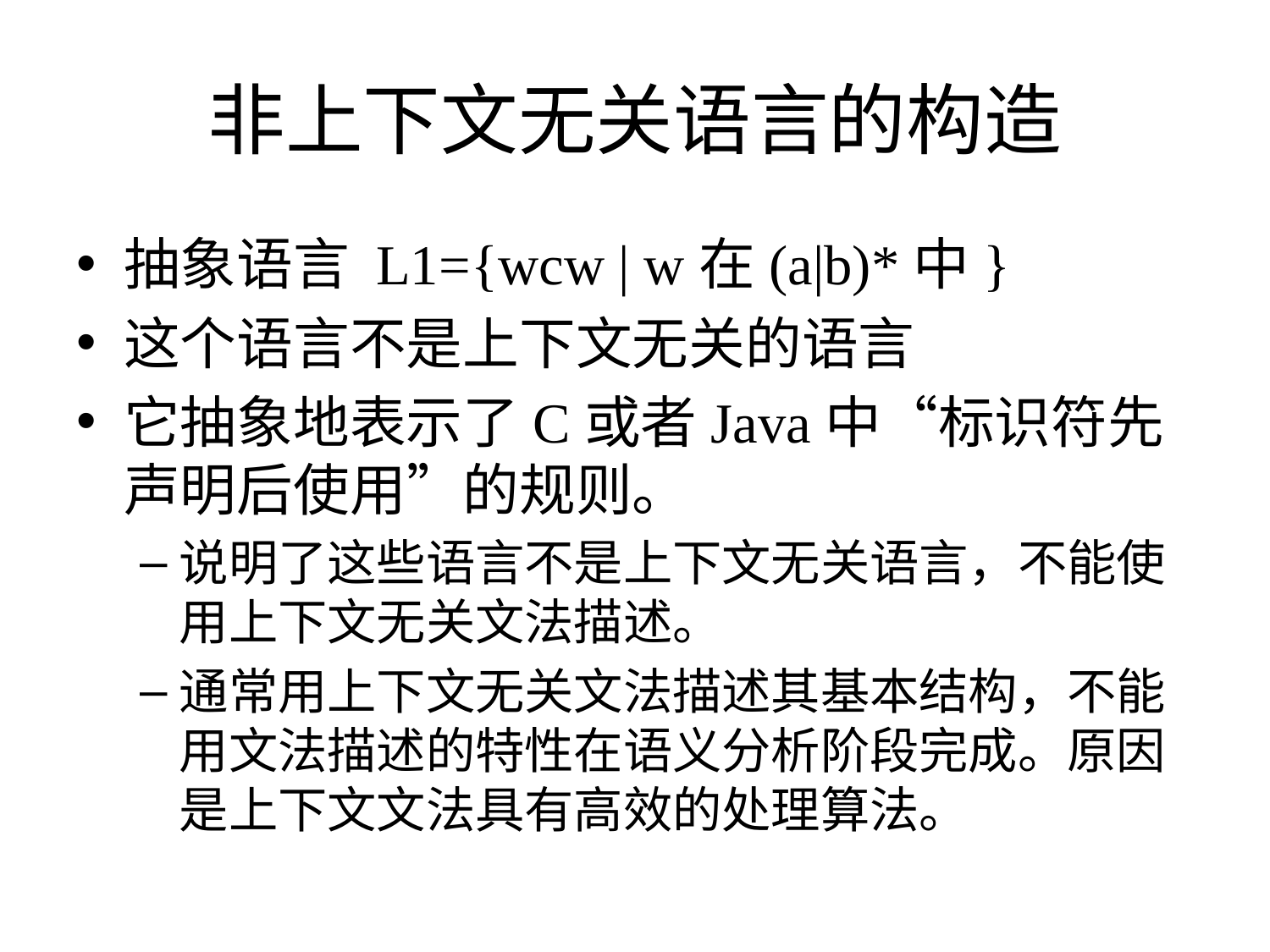

# 非上下文无关语言的构造
抽象语言 L1={wcw | w在(a|b)*中}
这个语言不是上下文无关的语言
它抽象地表示了C或者Java中“标识符先声明后使用”的规则。
说明了这些语言不是上下文无关语言，不能使用上下文无关文法描述。
通常用上下文无关文法描述其基本结构，不能用文法描述的特性在语义分析阶段完成。原因是上下文文法具有高效的处理算法。